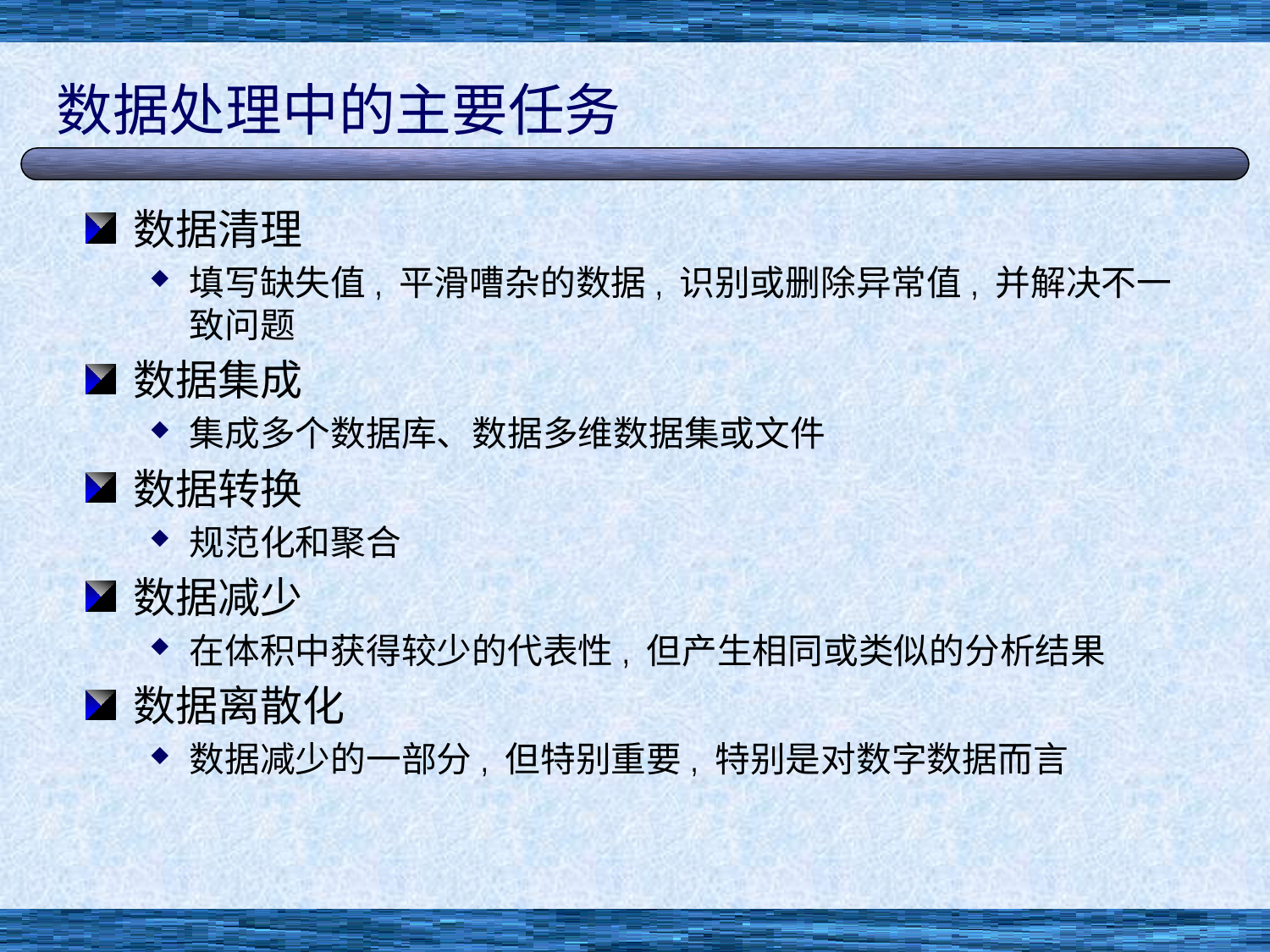

# 数据处理中的主要任务
数据清理
填写缺失值, 平滑嘈杂的数据, 识别或删除异常值, 并解决不一致问题
数据集成
集成多个数据库、数据多维数据集或文件
数据转换
规范化和聚合
数据减少
在体积中获得较少的代表性, 但产生相同或类似的分析结果
数据离散化
数据减少的一部分, 但特别重要, 特别是对数字数据而言